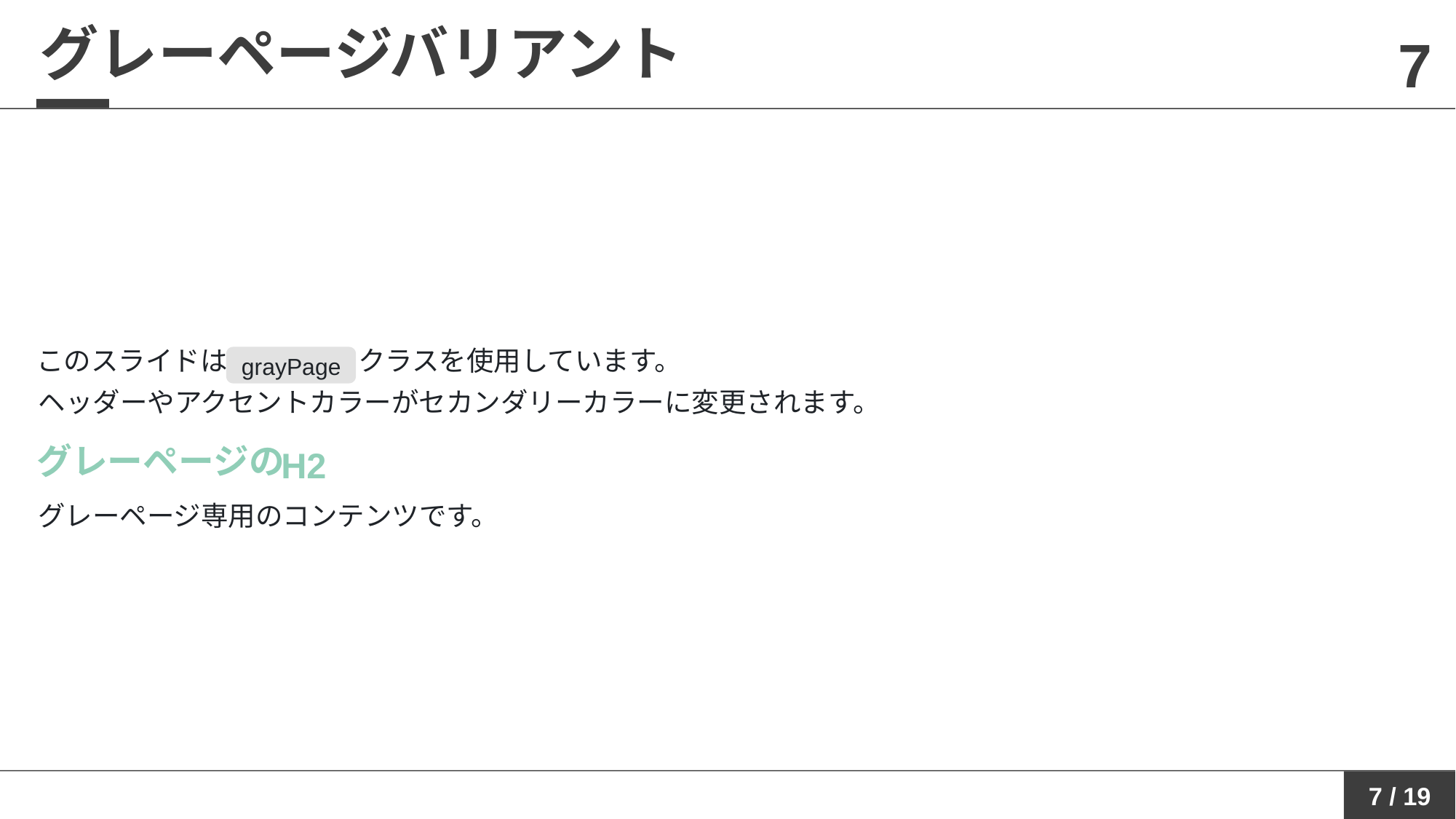

グレーページバリアント
7

このスライドは
クラスを使⽤しています。

grayPage
ヘッダーやアクセントカラーがセカンダリーカラーに変更されます。
グレーページの
H2
グレーページ専⽤のコンテンツです。

7 / 19